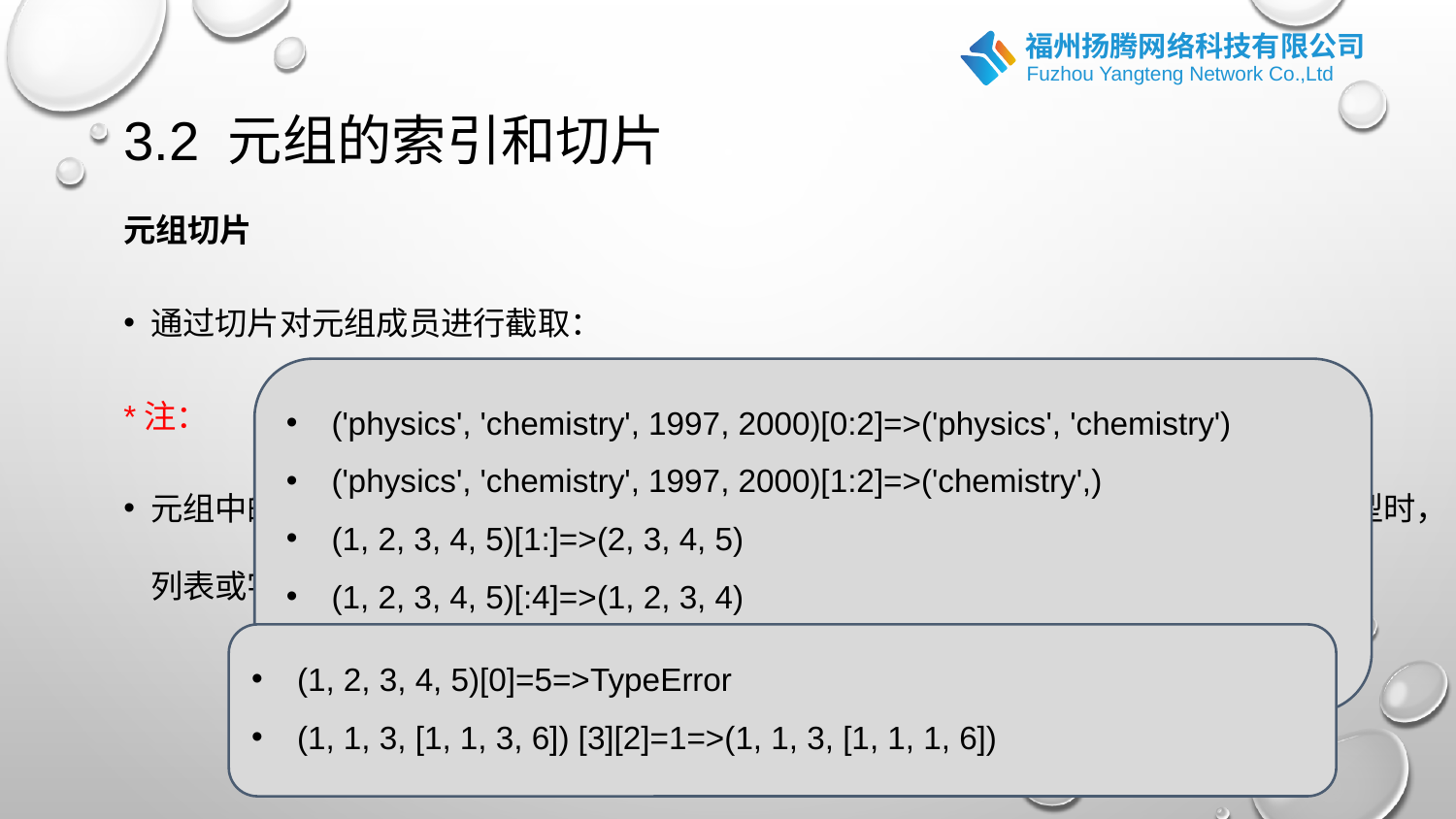

# 3.2 元组的索引和切片
元组切片
通过切片对元组成员进行截取：
*注：
元组中的元素不可以修改，若进行修改，则会报错 ；但当元组成员为列表或者字典类型时，列表或字典内的内容是可以改变的

('physics', 'chemistry', 1997, 2000)[0:2]=>('physics', 'chemistry')
('physics', 'chemistry', 1997, 2000)[1:2]=>('chemistry',)
(1, 2, 3, 4, 5)[1:]=>(2, 3, 4, 5)
(1, 2, 3, 4, 5)[:4]=>(1, 2, 3, 4)
(1, 2, 3, 4, 5)[:]=>(1, 2, 3, 4, 5)
(1, 2, 3, 4, 5)[0]=5=>TypeError
(1, 1, 3, [1, 1, 3, 6]) [3][2]=1=>(1, 1, 3, [1, 1, 1, 6])